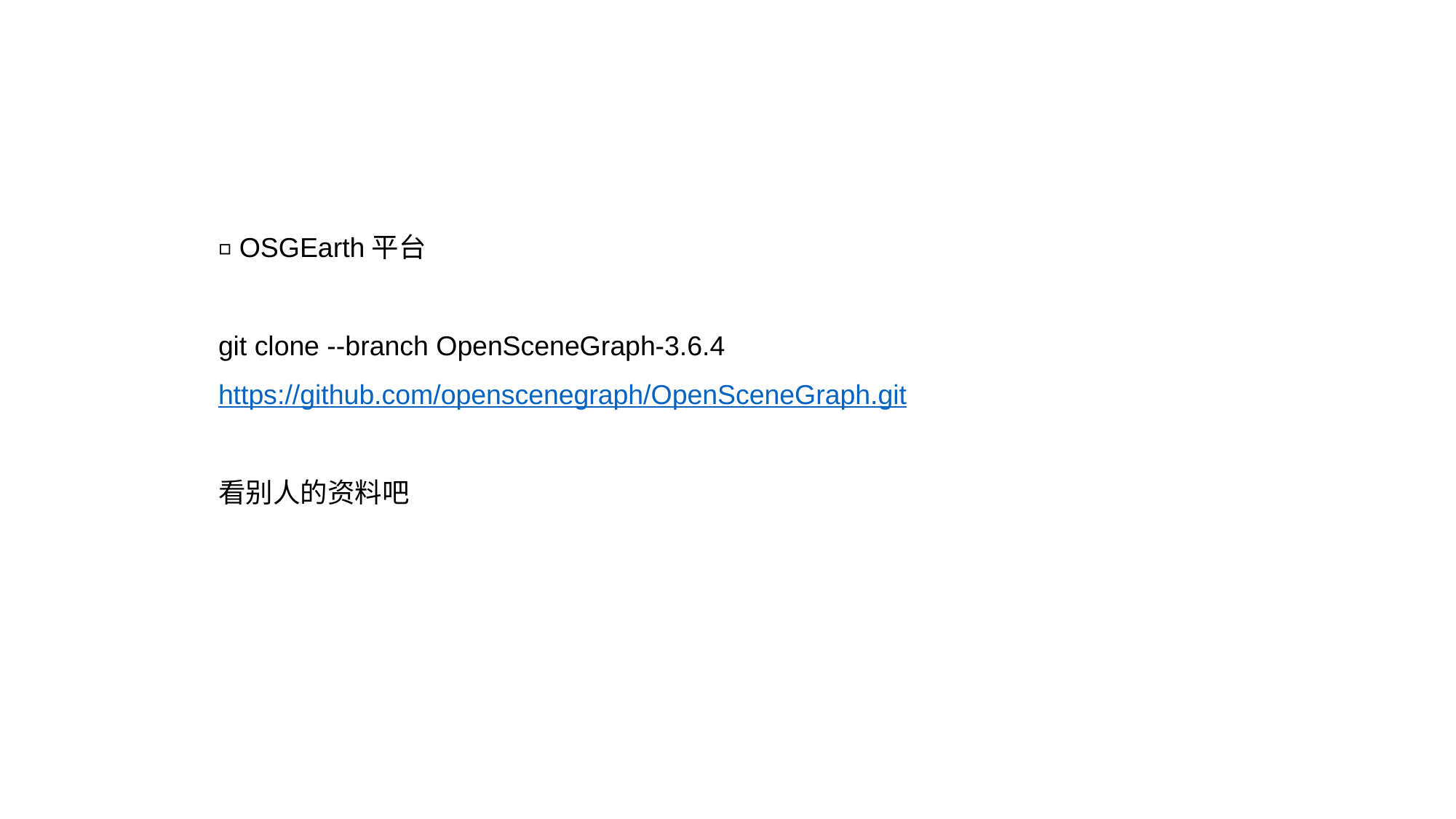

◽ OSGEarth平台

git clone --branch OpenSceneGraph-3.6.4 https://github.com/openscenegraph/OpenSceneGraph.git

看别人的资料吧